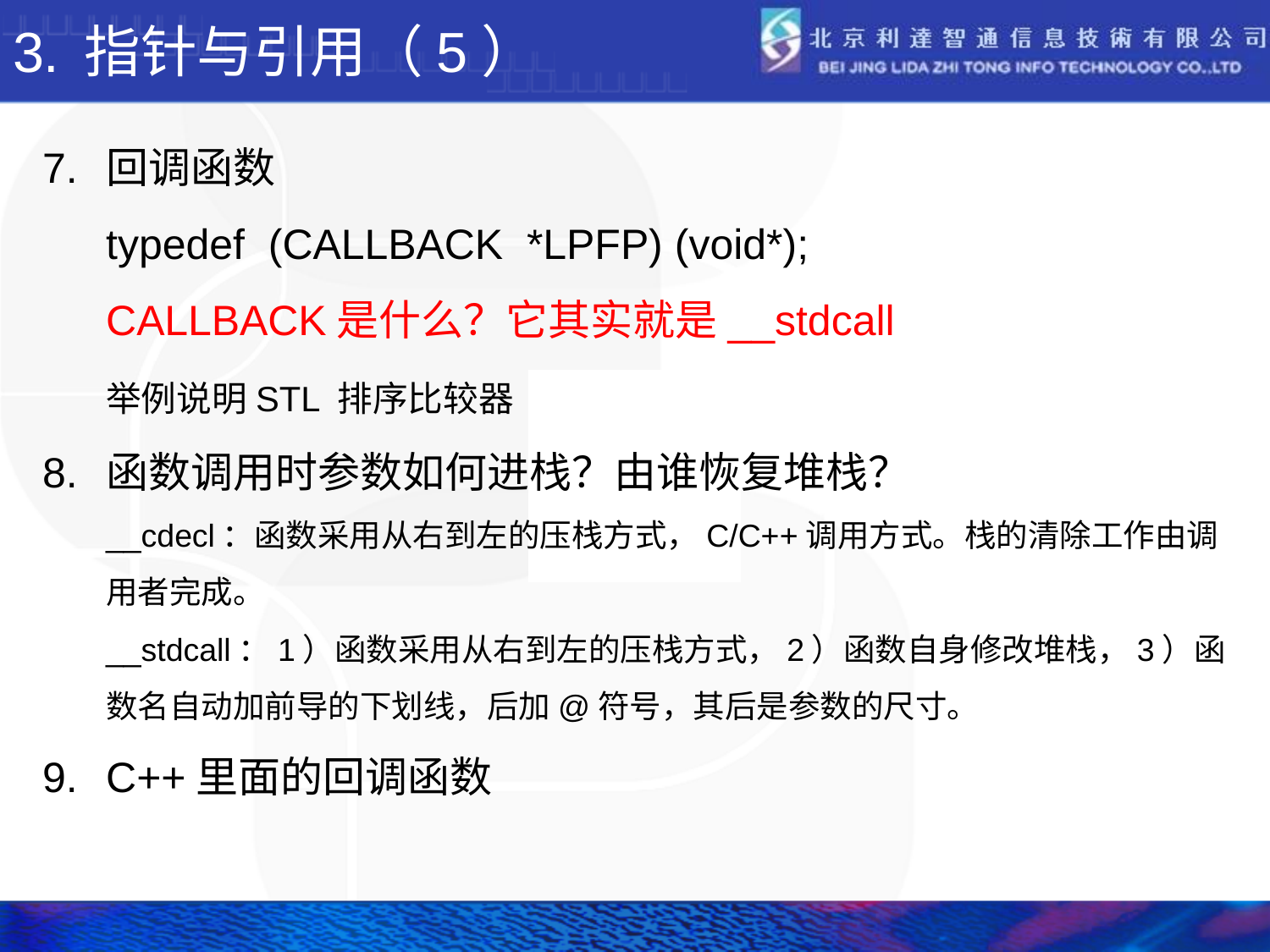

# 指针与引用（5）
回调函数
	typedef  (CALLBACK  *LPFP) (void*);
	CALLBACK是什么？它其实就是__stdcall
	举例说明STL 排序比较器
函数调用时参数如何进栈？由谁恢复堆栈？
	__cdecl：函数采用从右到左的压栈方式，C/C++调用方式。栈的清除工作由调用者完成。
	__stdcall：1）函数采用从右到左的压栈方式，2）函数自身修改堆栈，3）函数名自动加前导的下划线，后加@符号，其后是参数的尺寸。
C++里面的回调函数